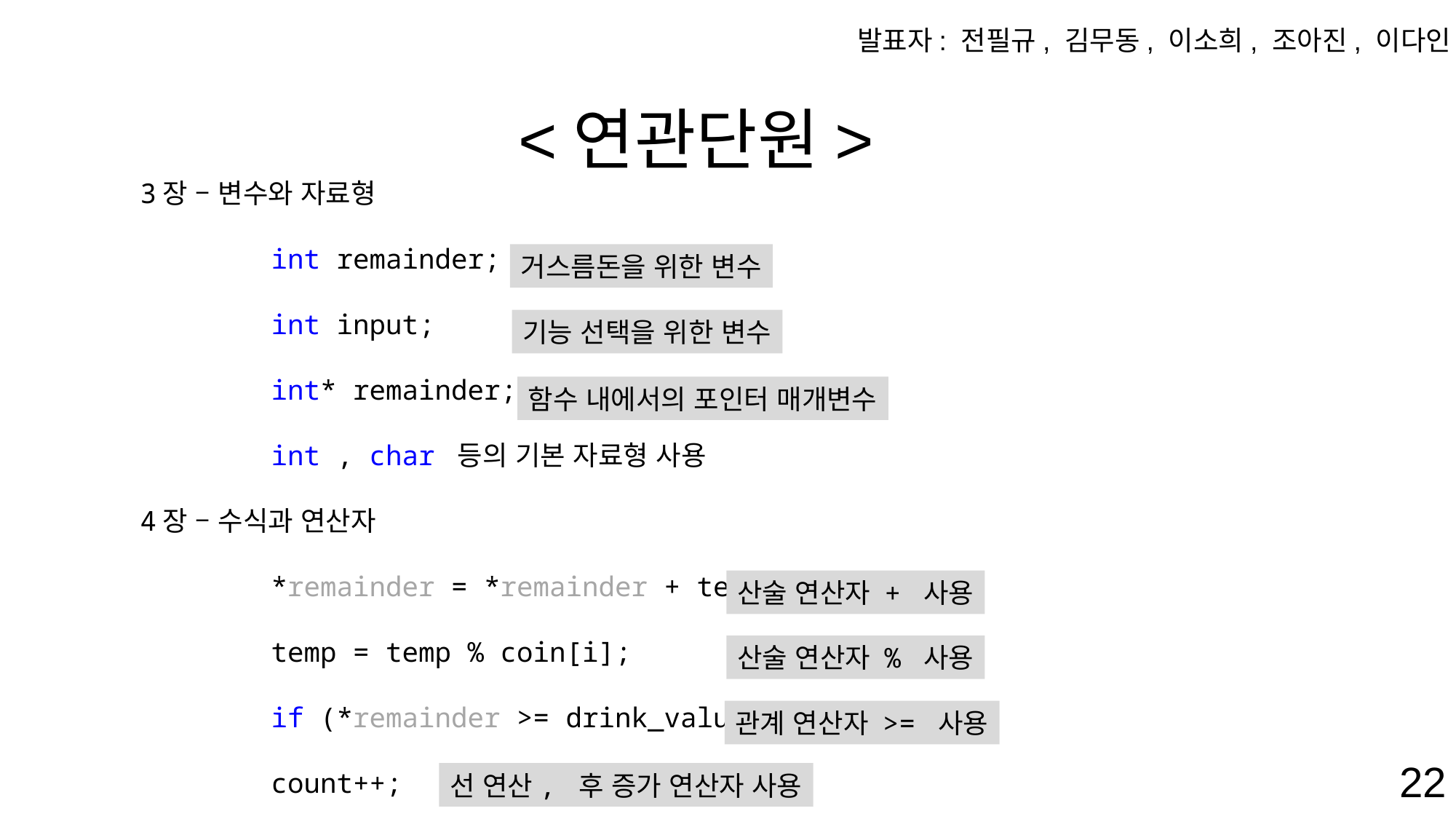

발표자: 전필규, 김무동, 이소희, 조아진, 이다인
# <연관단원>
3장 – 변수와 자료형

        int remainder;

        int input;

        int* remainder;

        int , char 등의 기본 자료형 사용

4장 – 수식과 연산자

        *remainder = *remainder + temp;

        temp = temp % coin[i];

        if (*remainder >= drink_value[i])

        count++;
거스름돈을 위한 변수

기능 선택을 위한 변수
함수 내에서의 포인터 매개변수
산술 연산자 + 사용
산술 연산자 % 사용
관계 연산자 >= 사용
22
선 연산, 후 증가 연산자 사용